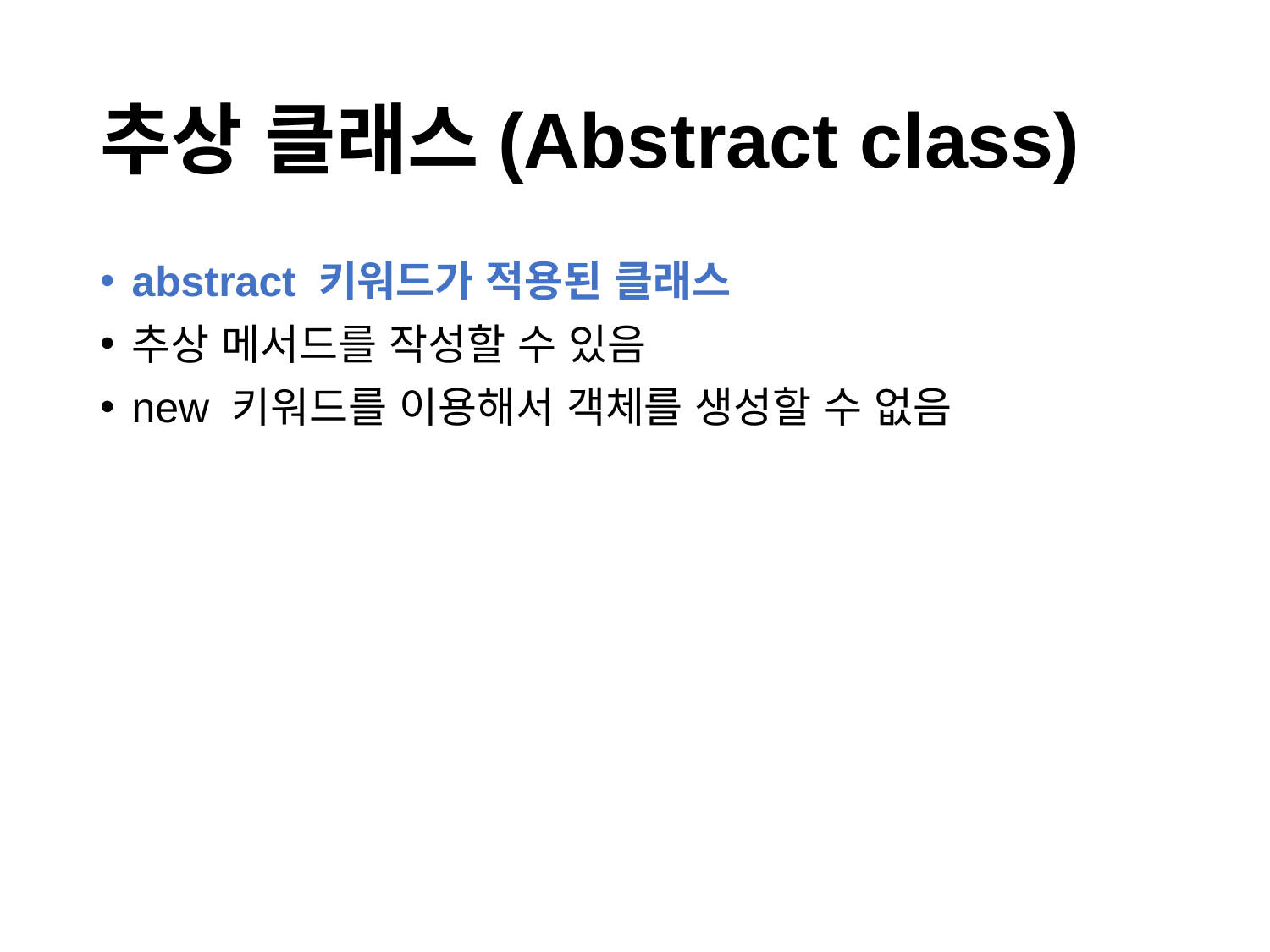

# 추상 클래스(Abstract class)
abstract 키워드가 적용된 클래스
추상 메서드를 작성할 수 있음
new 키워드를 이용해서 객체를 생성할 수 없음